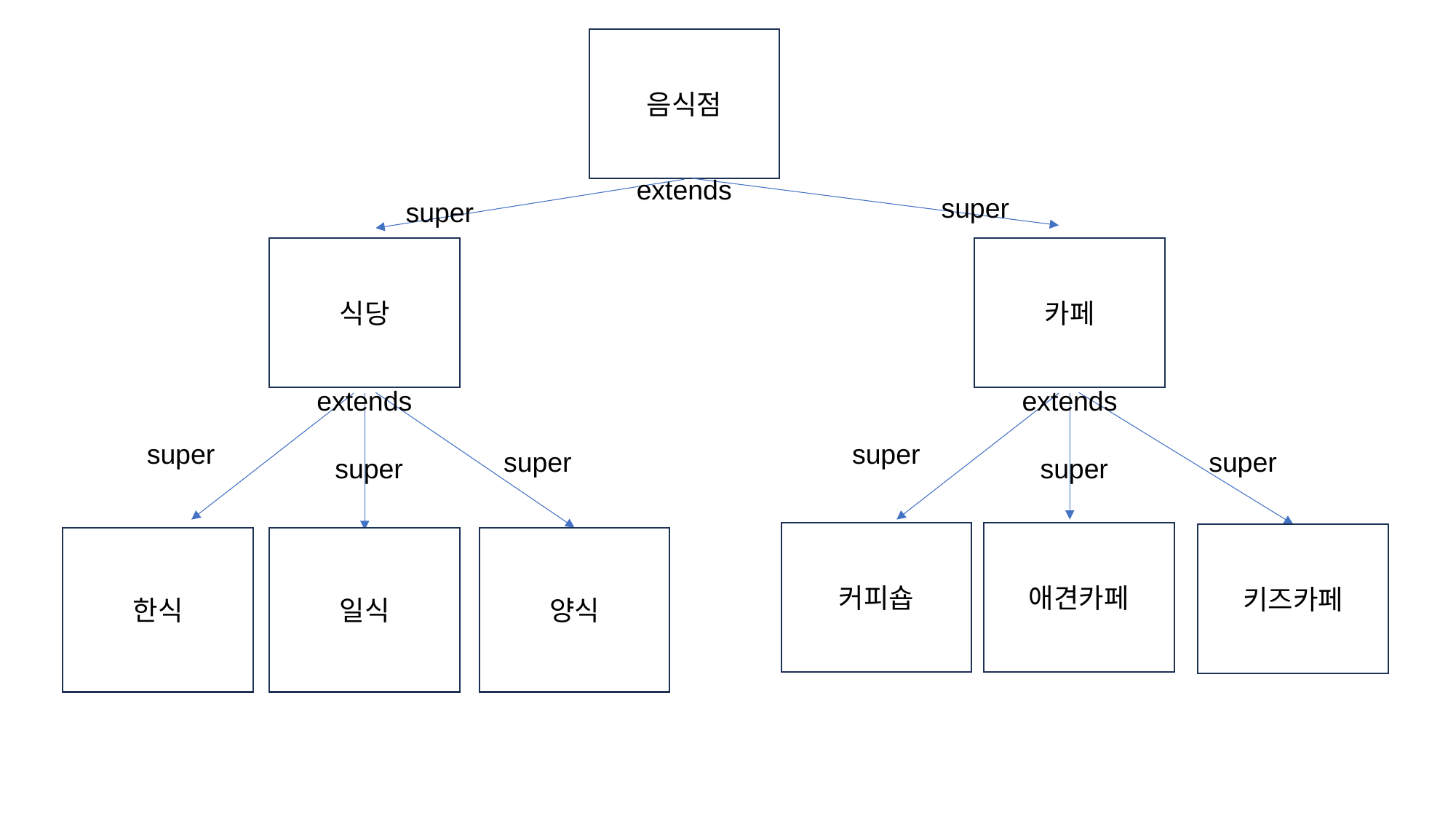

음식점
extends
super
super
식당
카페
extends
extends
super
super
super
super
super
super
커피숍
애견카페
키즈카페
한식
일식
양식